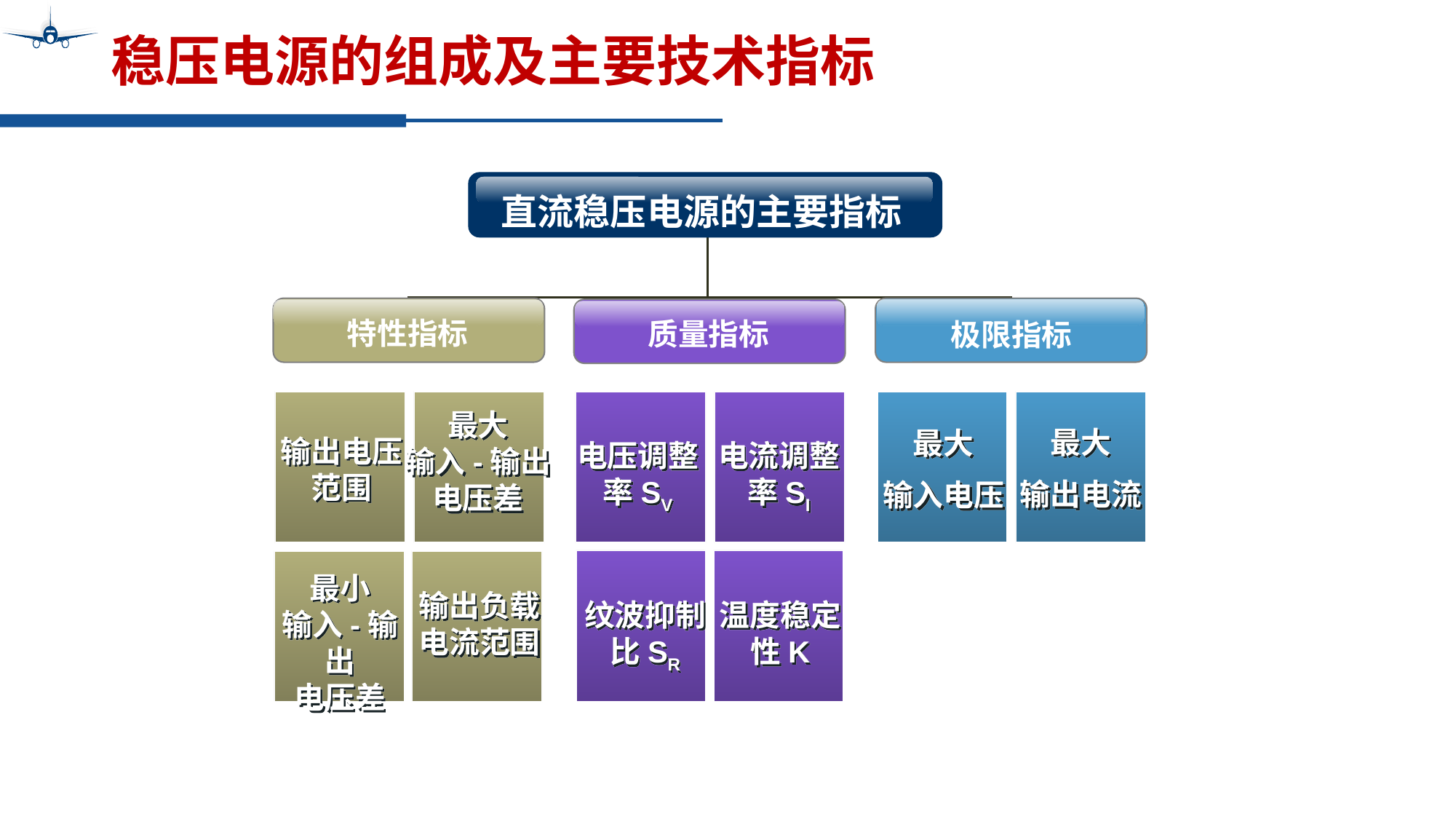

# 稳压电源的组成及主要技术指标

直流稳压电源的主要指标

特性指标

极限指标

质量指标

输出电压范围

最大
输入-输出
电压差

电压调整率SV

电流调整率SI

最大
输入电压

最大
输出电流

纹波抑制比SR

温度稳定性K

最小
输入-输出
电压差

输出负载电流范围